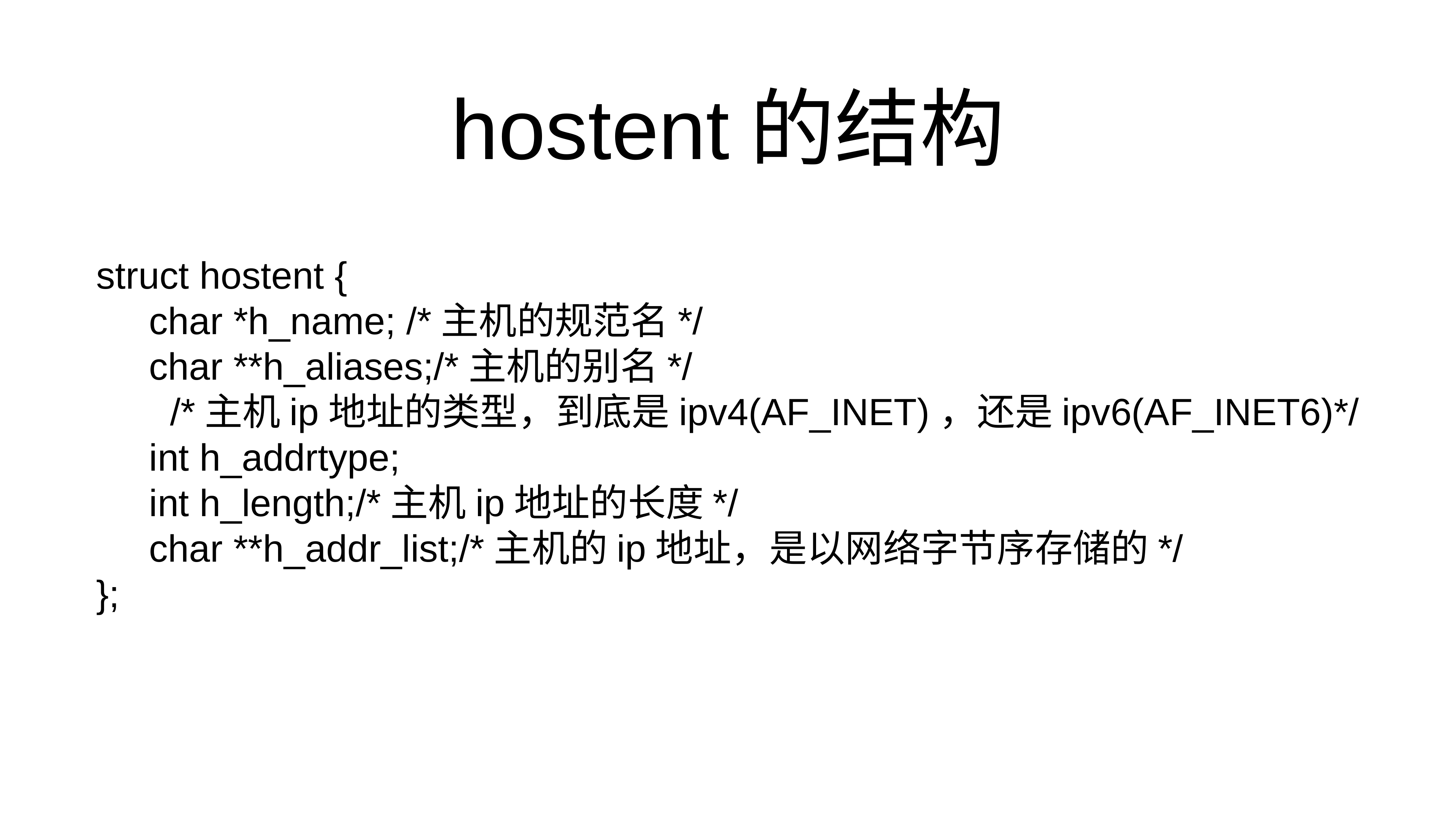

# hostent的结构
struct hostent {
     char *h_name; /*主机的规范名*/
     char **h_aliases;/*主机的别名*/
       /*主机ip地址的类型，到底是ipv4(AF_INET)，还是ipv6(AF_INET6)*/
     int h_addrtype;
     int h_length;/*主机ip地址的长度*/
     char **h_addr_list;/*主机的ip地址，是以网络字节序存储的*/
};